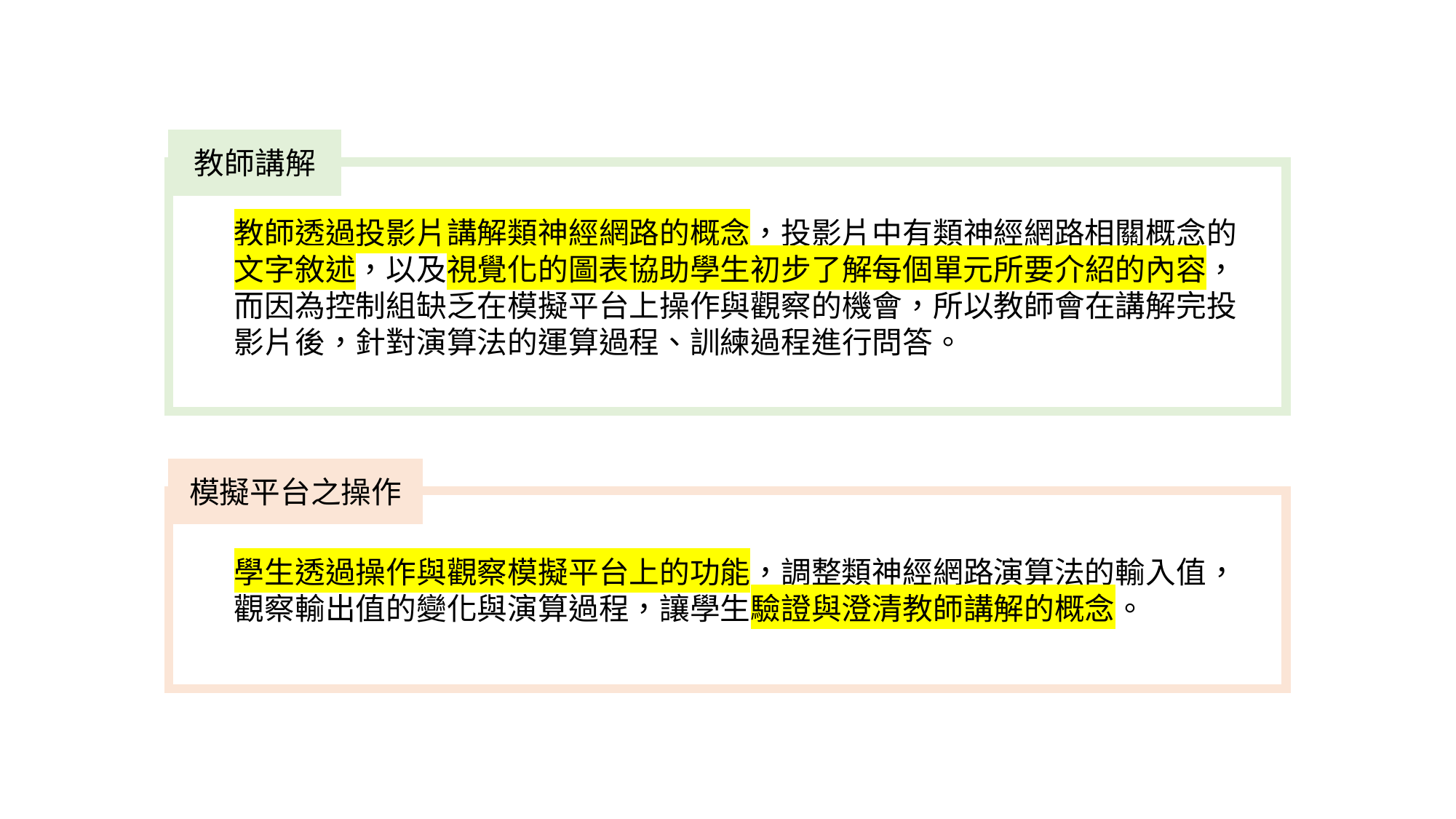

教師講解
教師透過投影片講解類神經網路的概念，投影片中有類神經網路相關概念的
文字敘述，以及視覺化的圖表協助學生初步了解每個單元所要介紹的內容，
而因為控制組缺乏在模擬平台上操作與觀察的機會，所以教師會在講解完投
影片後，針對演算法的運算過程、訓練過程進行問答。
模擬平台之操作
學生透過操作與觀察模擬平台上的功能，調整類神經網路演算法的輸入值，
觀察輸出值的變化與演算過程，讓學生驗證與澄清教師講解的概念。